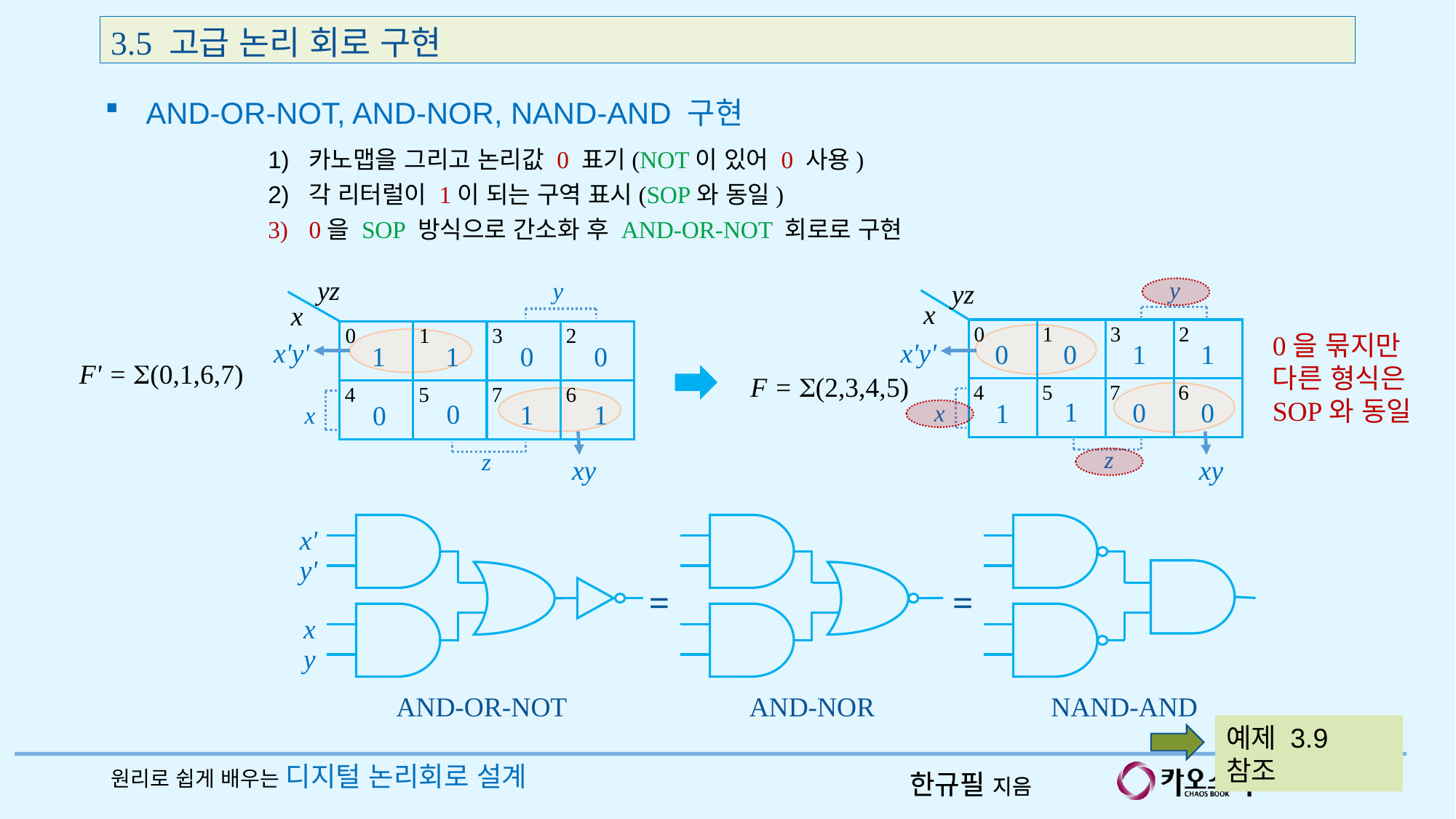

3.5 고급 논리 회로 구현
AND-OR-NOT, AND-NOR, NAND-AND 구현
카노맵을 그리고 논리값 0 표기(NOT이 있어 0 사용)
각 리터럴이 1이 되는 구역 표시(SOP와 동일)
0을 SOP 방식으로 간소화 후 AND-OR-NOT 회로로 구현
yz
y
x
3
0
2
1

1
1
0
0
7
4
6
5

0
1
1
0
x
z
y
yz
x
3
0
2
1

0
0
1
1
F = Σ(2,3,4,5)
7
4
6
5

1
0
0
1
x
z

x'y'
x'y'
F' = Σ(0,1,6,7)

xy
xy

0을 묶지만
다른 형식은
SOP와 동일

x'
y'

=

=

x
y

AND-OR-NOT
AND-NOR
NAND-AND
예제 3.9 참조

원리로 쉽게 배우는 디지털 논리회로 설계
50